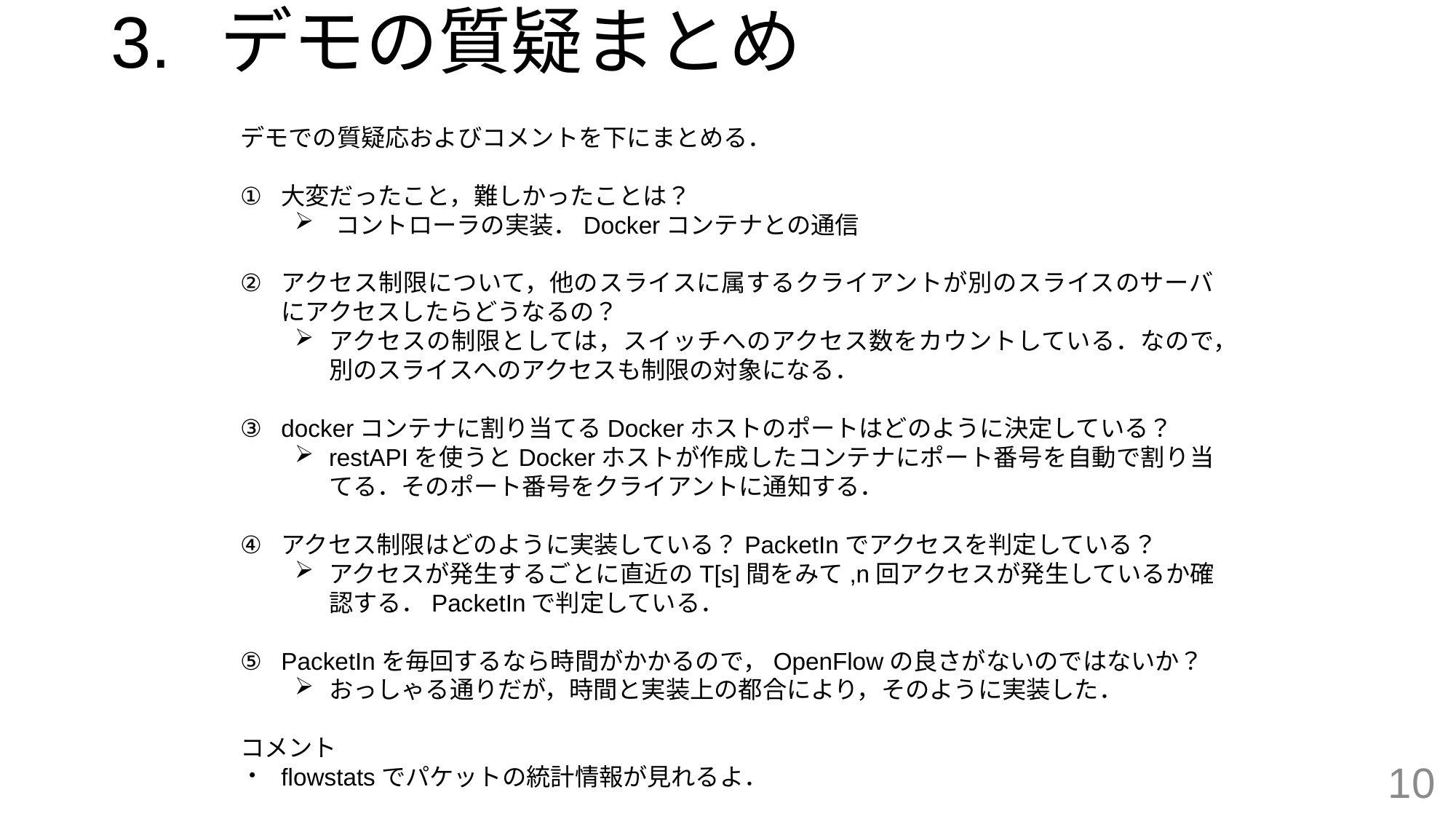

デモの質疑まとめ
デモでの質疑応およびコメントを下にまとめる．

大変だったこと，難しかったことは？
コントローラの実装．Dockerコンテナとの通信

アクセス制限について，他のスライスに属するクライアントが別のスライスのサーバにアクセスしたらどうなるの？
アクセスの制限としては，スイッチへのアクセス数をカウントしている．なので，別のスライスへのアクセスも制限の対象になる．

dockerコンテナに割り当てるDockerホストのポートはどのように決定している？
restAPIを使うとDockerホストが作成したコンテナにポート番号を自動で割り当てる．そのポート番号をクライアントに通知する．

アクセス制限はどのように実装している？PacketInでアクセスを判定している？
アクセスが発生するごとに直近のT[s]間をみて,n回アクセスが発生しているか確認する．PacketInで判定している．

PacketInを毎回するなら時間がかかるので，OpenFlowの良さがないのではないか？
おっしゃる通りだが，時間と実装上の都合により，そのように実装した．

コメント
flowstatsでパケットの統計情報が見れるよ．
10